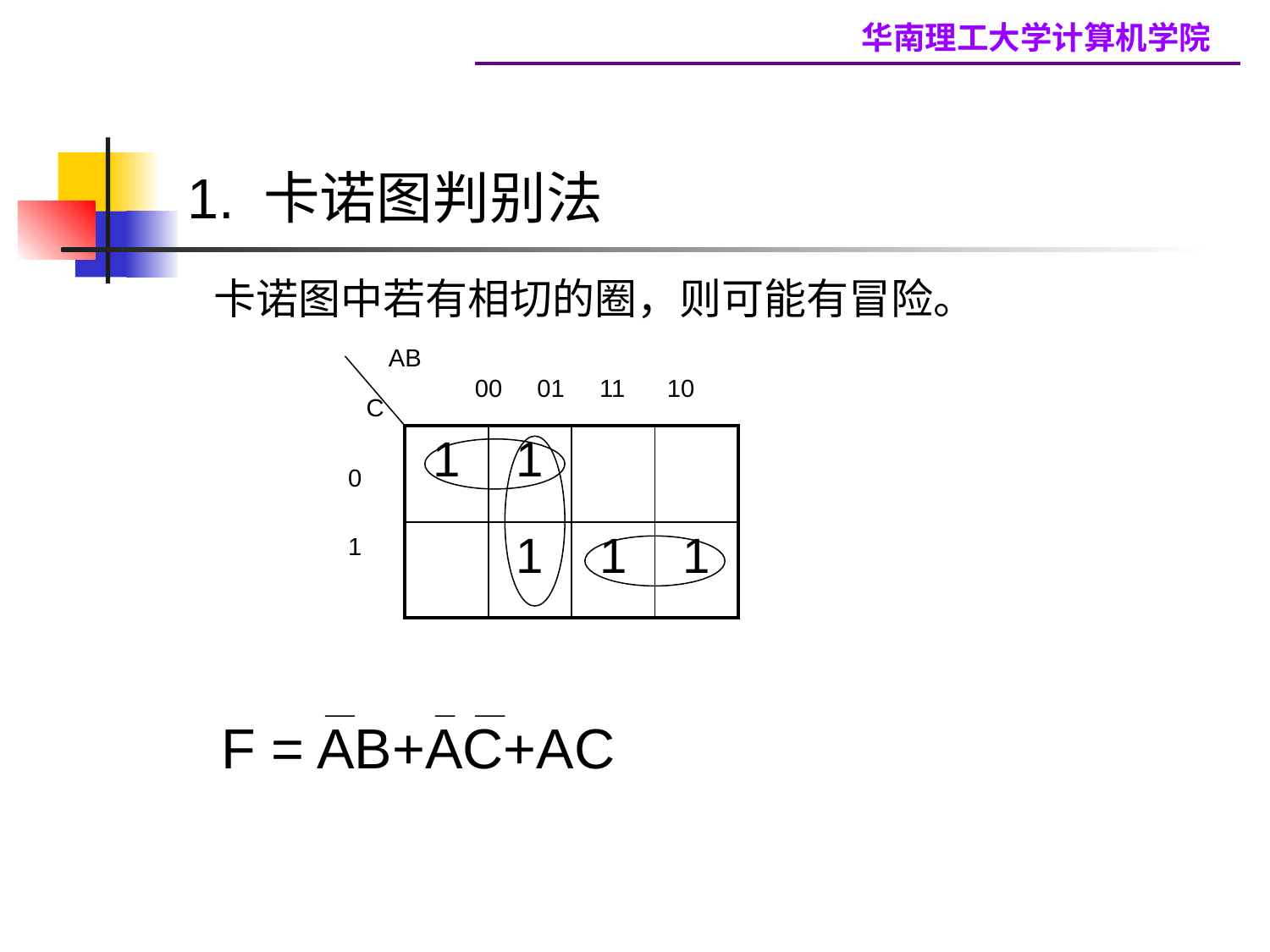

1. 卡诺图判别法
 卡诺图中若有相切的圈，则可能有冒险。
AB

00     01     11      10
C
| 1 | 1 |  |  |
| --- | --- | --- | --- |
|  | 1 | 1 | 1 |

0

1

         F = AB+AC+AC